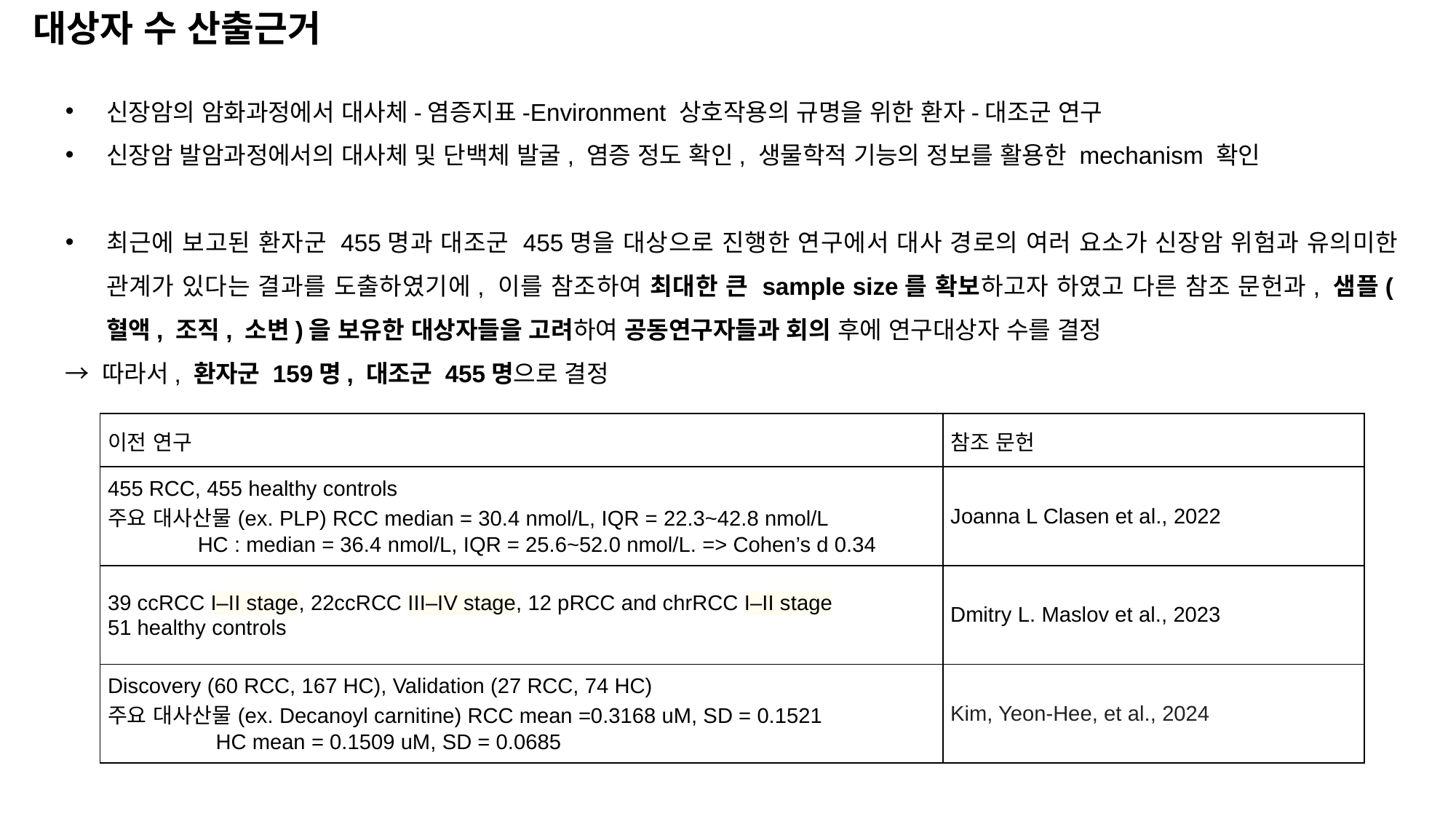

대상자 수 산출근거
신장암의 암화과정에서 대사체-염증지표-Environment 상호작용의 규명을 위한 환자-대조군 연구
신장암 발암과정에서의 대사체 및 단백체 발굴, 염증 정도 확인, 생물학적 기능의 정보를 활용한 mechanism 확인

최근에 보고된 환자군 455명과 대조군 455명을 대상으로 진행한 연구에서 대사 경로의 여러 요소가 신장암 위험과 유의미한 관계가 있다는 결과를 도출하였기에, 이를 참조하여 최대한 큰 sample size를 확보하고자 하였고 다른 참조 문헌과, 샘플(혈액, 조직, 소변)을 보유한 대상자들을 고려하여 공동연구자들과 회의 후에 연구대상자 수를 결정
→ 따라서, 환자군 159명, 대조군 455명으로 결정
| 이전 연구 | 참조 문헌 |
| --- | --- |
| 455 RCC, 455 healthy controls 주요 대사산물(ex. PLP) RCC median = 30.4 nmol/L, IQR = 22.3~42.8 nmol/L HC : median = 36.4 nmol/L, IQR = 25.6~52.0 nmol/L. => Cohen’s d 0.34 | Joanna L Clasen et al., 2022 |
| 39 ccRCC I–II stage, 22ccRCC III–IV stage, 12 pRCC and chrRCC I–II stage 51 healthy controls | Dmitry L. Maslov et al., 2023 |
| Discovery (60 RCC, 167 HC), Validation (27 RCC, 74 HC) 주요 대사산물(ex. Decanoyl carnitine) RCC mean =0.3168 uM, SD = 0.1521 HC mean = 0.1509 uM, SD = 0.0685 | Kim, Yeon-Hee, et al., 2024 |